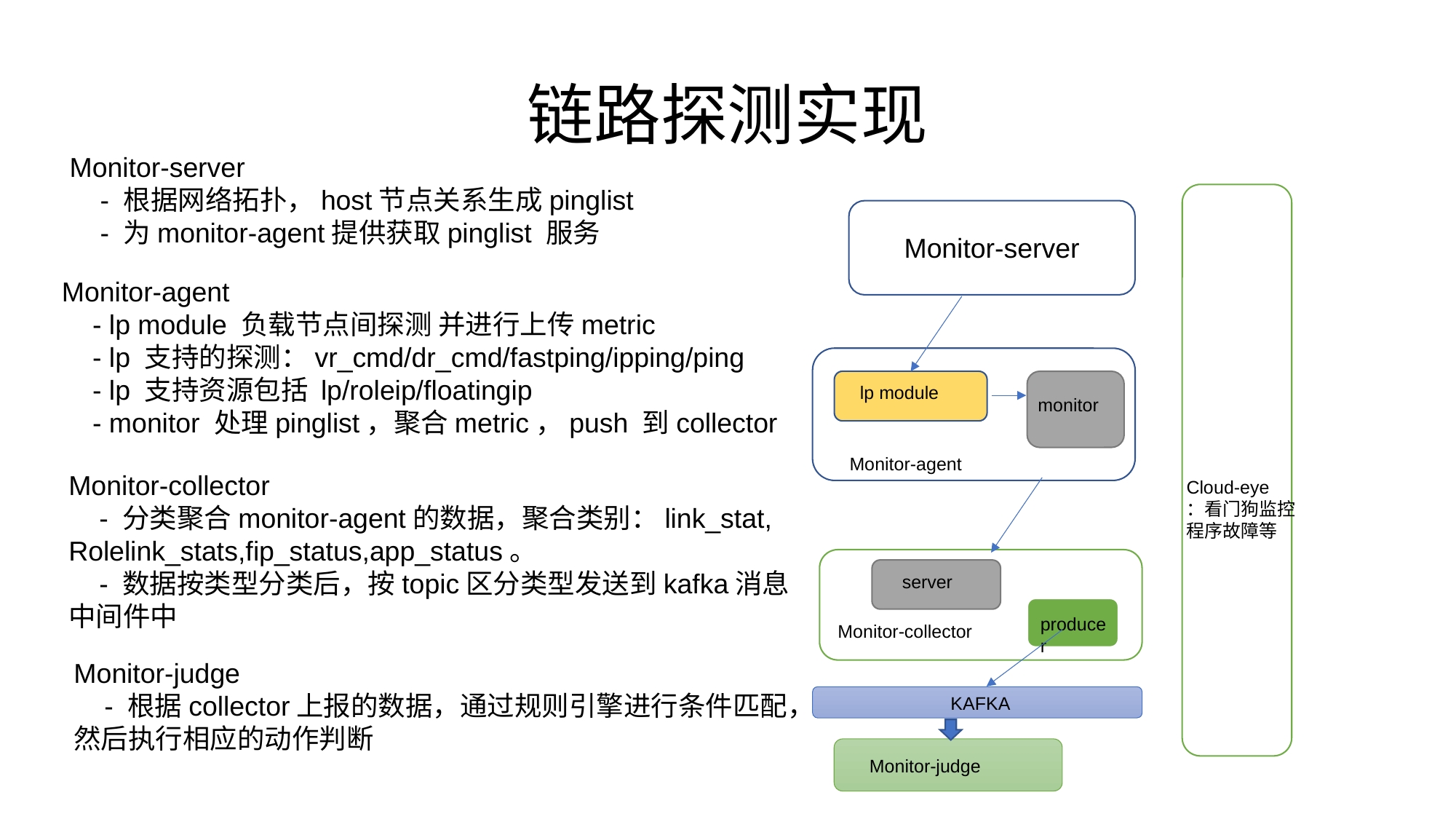

# 链路探测实现
Monitor-server
    - 根据网络拓扑，host节点关系生成pinglist
    - 为monitor-agent提供获取pinglist 服务

Monitor-server、
Monitor-server
Monitor-agent
    - lp module 负载节点间探测 并进行上传metric
    - lp 支持的探测：vr_cmd/dr_cmd/fastping/ipping/ping
    - lp 支持资源包括 lp/roleip/floatingip
    - monitor 处理pinglist，聚合metric，push 到collector

lp module
monitor
Monitor-agent
Monitor-collector
    - 分类聚合monitor-agent的数据，聚合类别：link_stat,
Rolelink_stats,fip_status,app_status。
    - 数据按类型分类后，按topic区分类型发送到kafka消息
中间件中
Cloud-eye
：看门狗监控
程序故障等

server

producer
Monitor-collector
Monitor-judge
    - 根据collector上报的数据，通过规则引擎进行条件匹配，
然后执行相应的动作判断

KAFKA

Monitor-judge